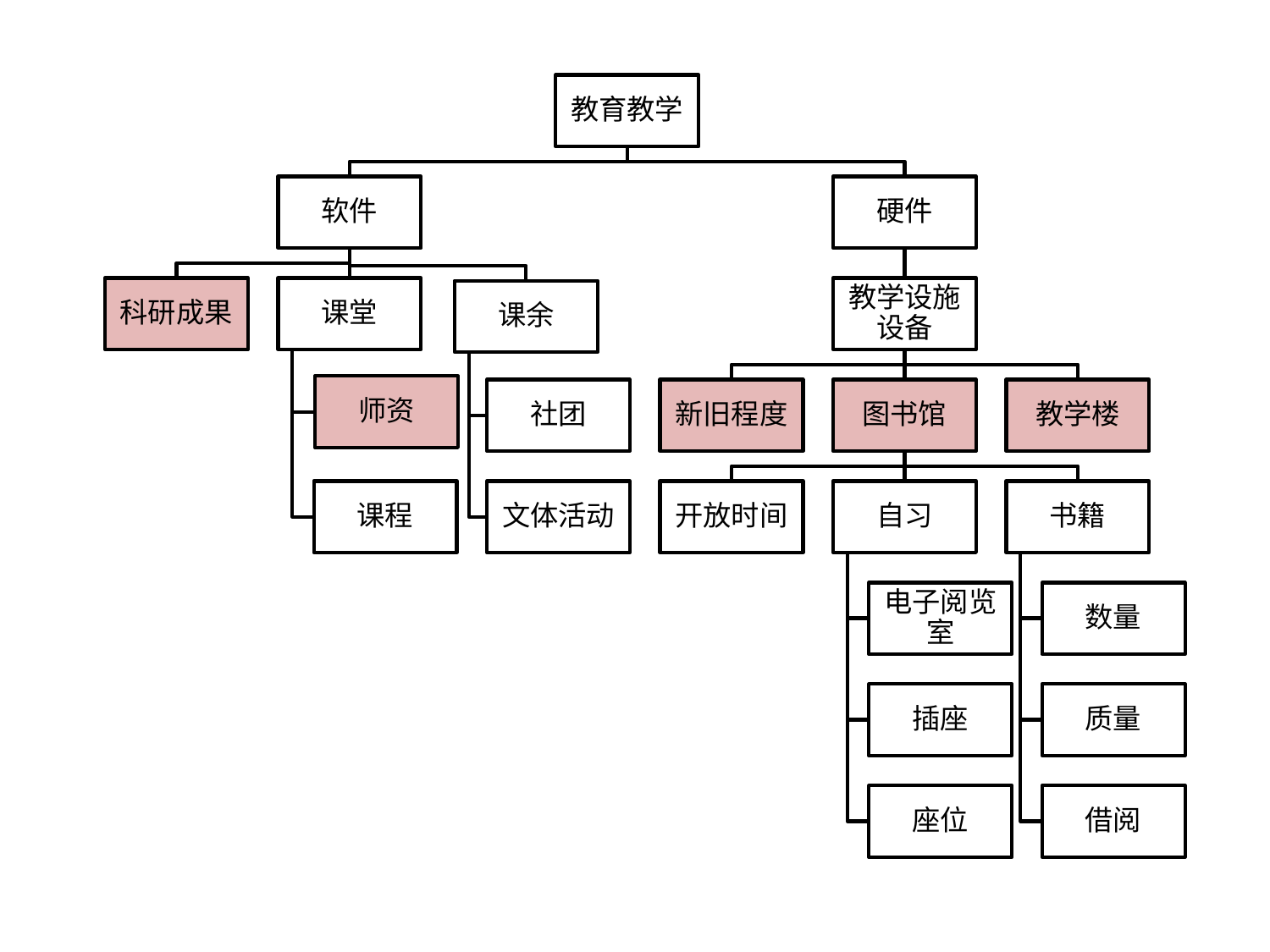

教育教学
软件
科研成果
课堂
师资
课程
课余
社团
文体活动
硬件
教学设施设备
新旧程度
图书馆
开放时间
自习
电子阅览室
插座
座位
书籍
数量
质量
借阅
教学楼